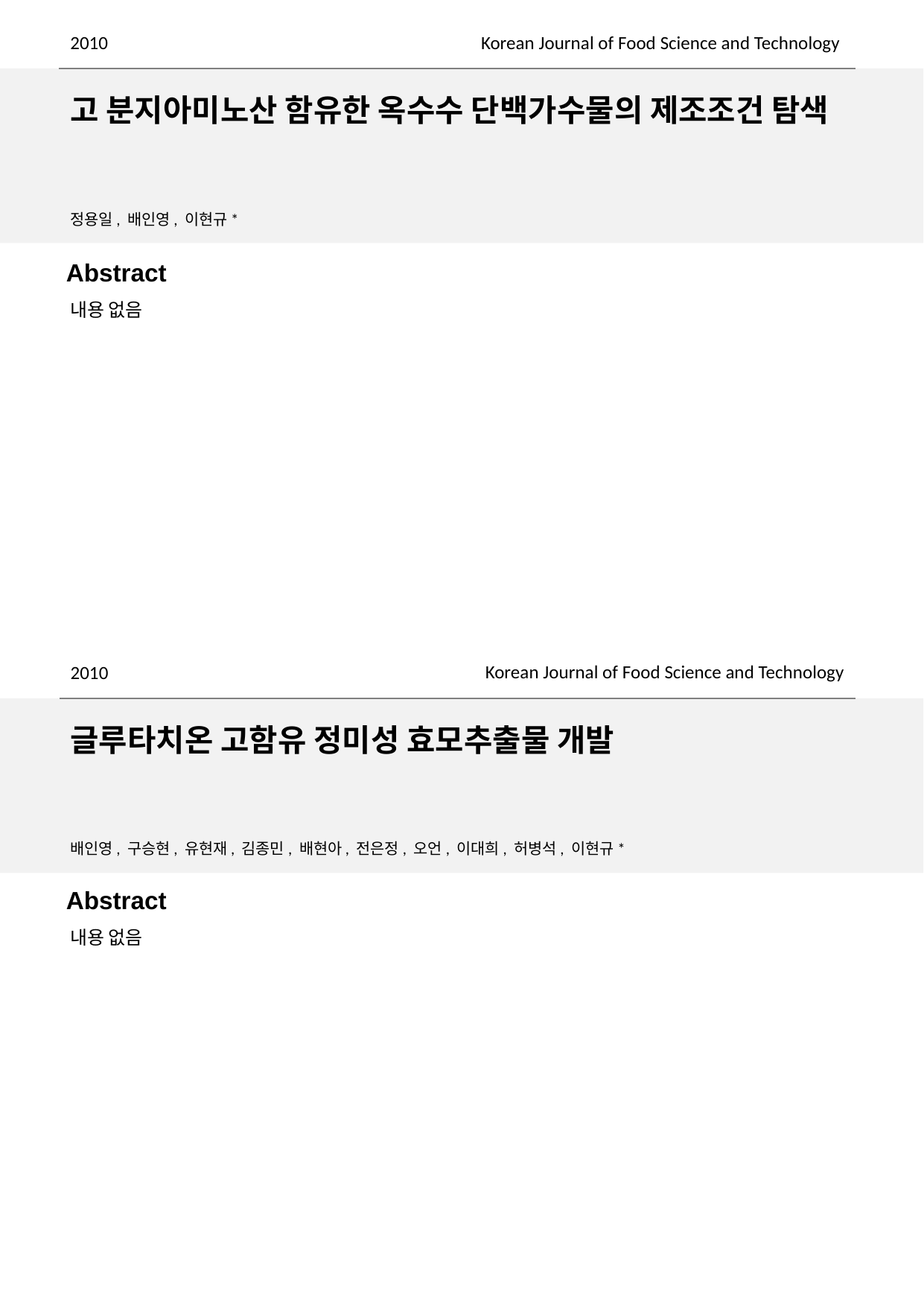

2010
Korean Journal of Food Science and Technology
고 분지아미노산 함유한 옥수수 단백가수물의 제조조건 탐색
정용일, 배인영, 이현규*
내용 없음
Korean Journal of Food Science and Technology
2010
글루타치온 고함유 정미성 효모추출물 개발
배인영, 구승현, 유현재, 김종민, 배현아, 전은정, 오언, 이대희, 허병석, 이현규*
내용 없음